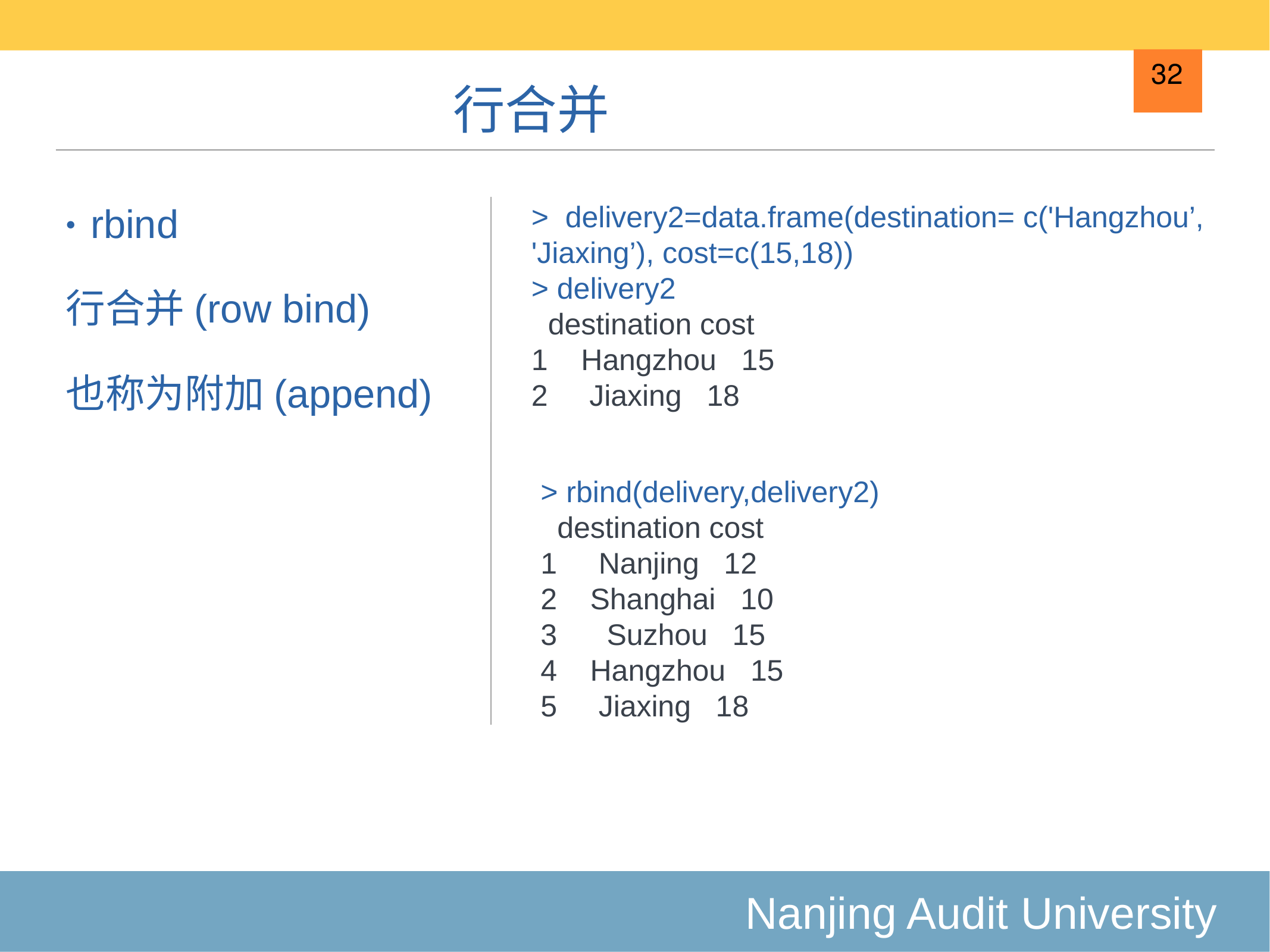

行合并
32
rbind
行合并(row bind)
也称为附加(append)
>  delivery2=data.frame(destination= c('Hangzhou’, 'Jiaxing’), cost=c(15,18))
> delivery2
  destination cost
1    Hangzhou   15
2     Jiaxing   18
> rbind(delivery,delivery2)
  destination cost
1     Nanjing   12
2    Shanghai   10
3      Suzhou   15
4    Hangzhou   15
5     Jiaxing   18